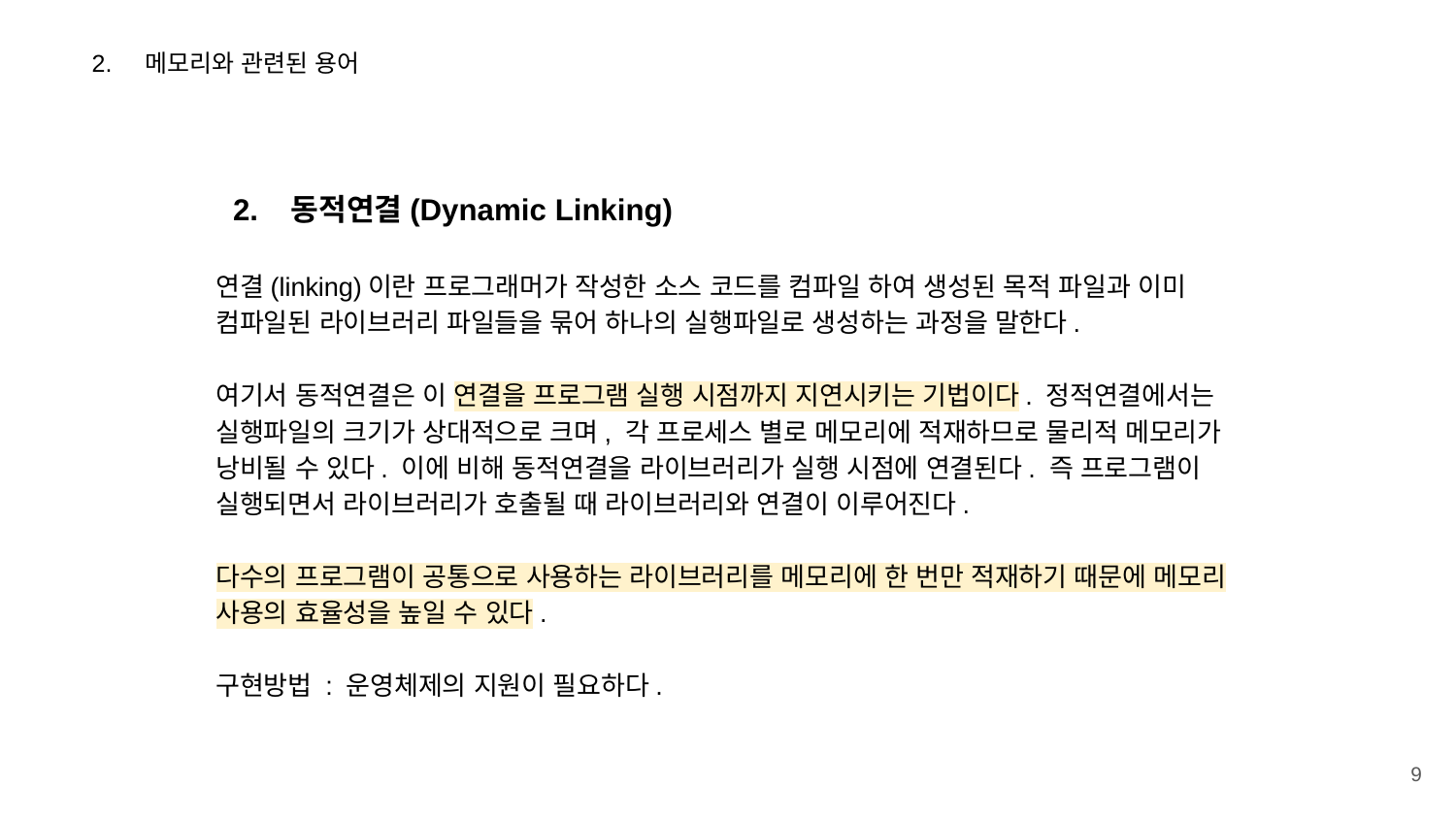

2.    메모리와 관련된 용어
  2.   동적연결(Dynamic Linking)

연결(linking)이란 프로그래머가 작성한 소스 코드를 컴파일 하여 생성된 목적 파일과 이미 컴파일된 라이브러리 파일들을 묶어 하나의 실행파일로 생성하는 과정을 말한다.

여기서 동적연결은 이 연결을 프로그램 실행 시점까지 지연시키는 기법이다. 정적연결에서는 실행파일의 크기가 상대적으로 크며, 각 프로세스 별로 메모리에 적재하므로 물리적 메모리가 낭비될 수 있다. 이에 비해 동적연결을 라이브러리가 실행 시점에 연결된다. 즉 프로그램이 실행되면서 라이브러리가 호출될 때 라이브러리와 연결이 이루어진다.

다수의 프로그램이 공통으로 사용하는 라이브러리를 메모리에 한 번만 적재하기 때문에 메모리 사용의 효율성을 높일 수 있다.

구현방법 : 운영체제의 지원이 필요하다.
9